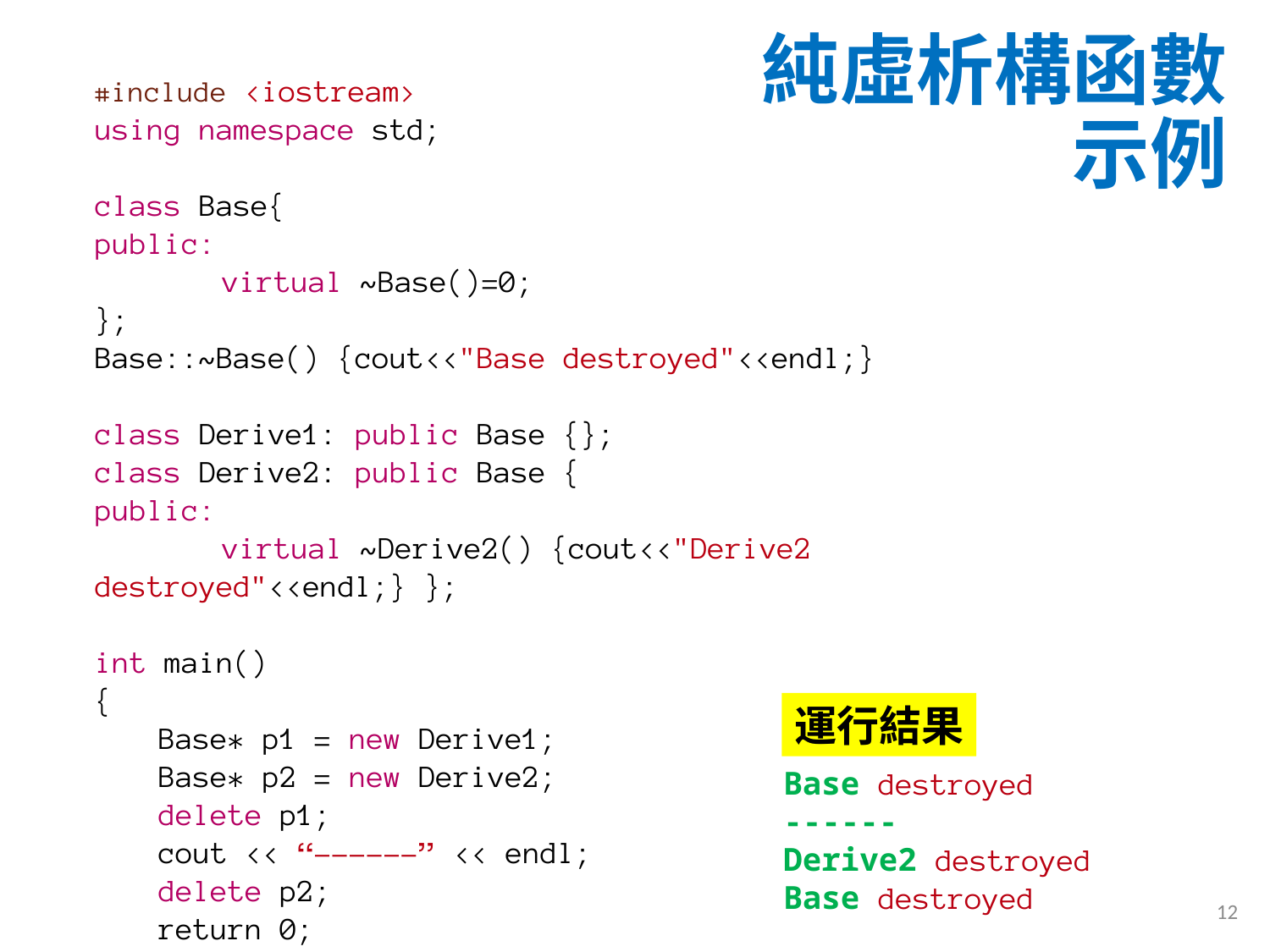

純虛析構函數示例
#include <iostream>
using namespace std;
class Base{
public:
	virtual ~Base()=0;
};
Base::~Base() {cout<<"Base destroyed"<<endl;}

class Derive1: public Base {};
class Derive2: public Base {
public:
	virtual ~Derive2() {cout<<"Derive2 destroyed"<<endl;} };
int main()
{
Base* p1 = new Derive1;
Base* p2 = new Derive2;
delete p1;
cout << “------” << endl;
delete p2;
return 0;
}
運行結果
Base destroyed
------
Derive2 destroyed
Base destroyed
12